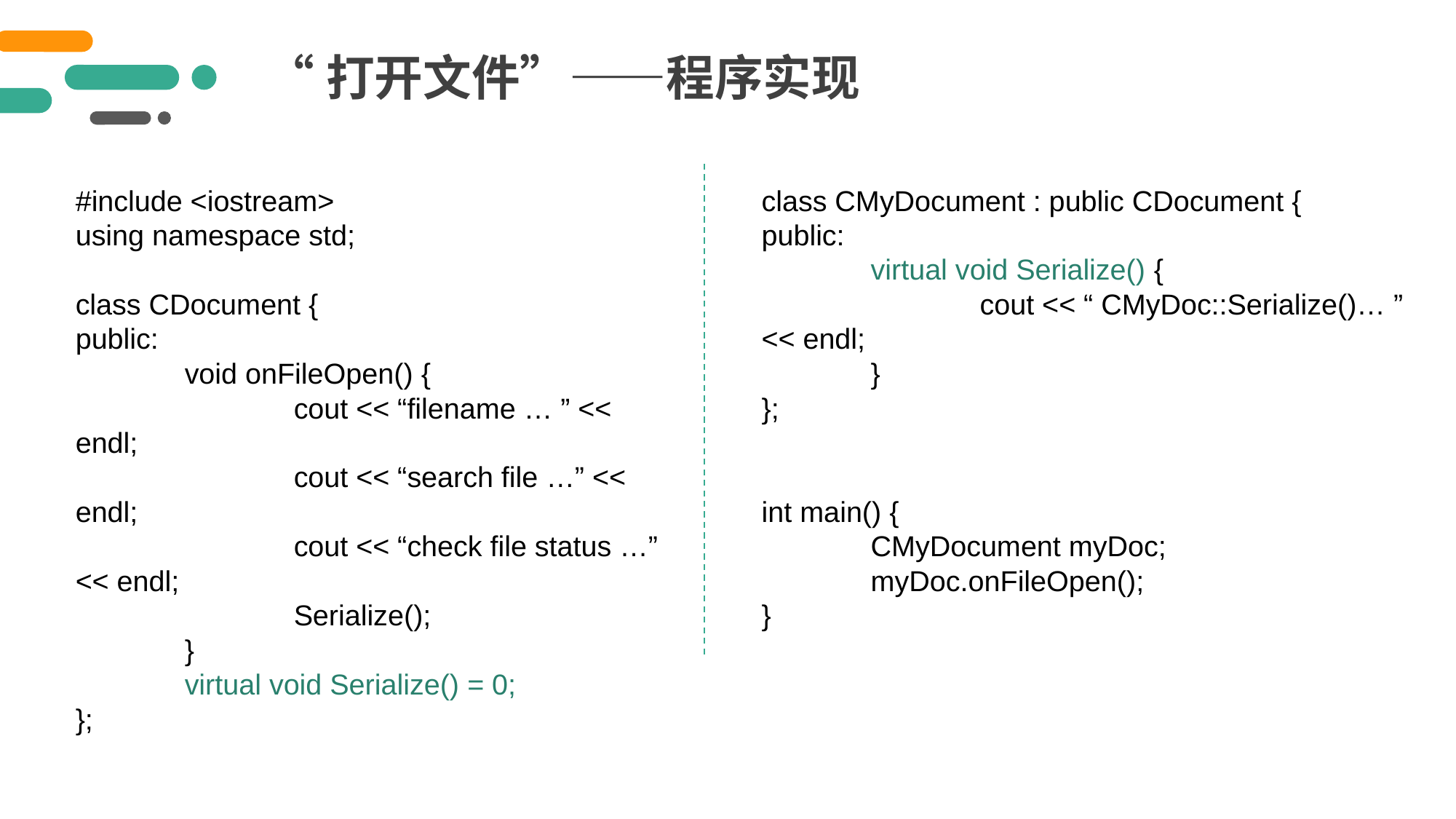

“打开文件”——程序实现
#include <iostream>
using namespace std;

class CDocument {
public:
	void onFileOpen() {
		cout << “filename … ” << endl;
		cout << “search file …” << endl;
		cout << “check file status …” << endl;
		Serialize();
	}
	virtual void Serialize() = 0;
};
class CMyDocument : public CDocument {
public:
	virtual void Serialize() {
		cout << “ CMyDoc::Serialize()… ” << endl;
	}
};

int main() {
	CMyDocument myDoc;
	myDoc.onFileOpen();
}